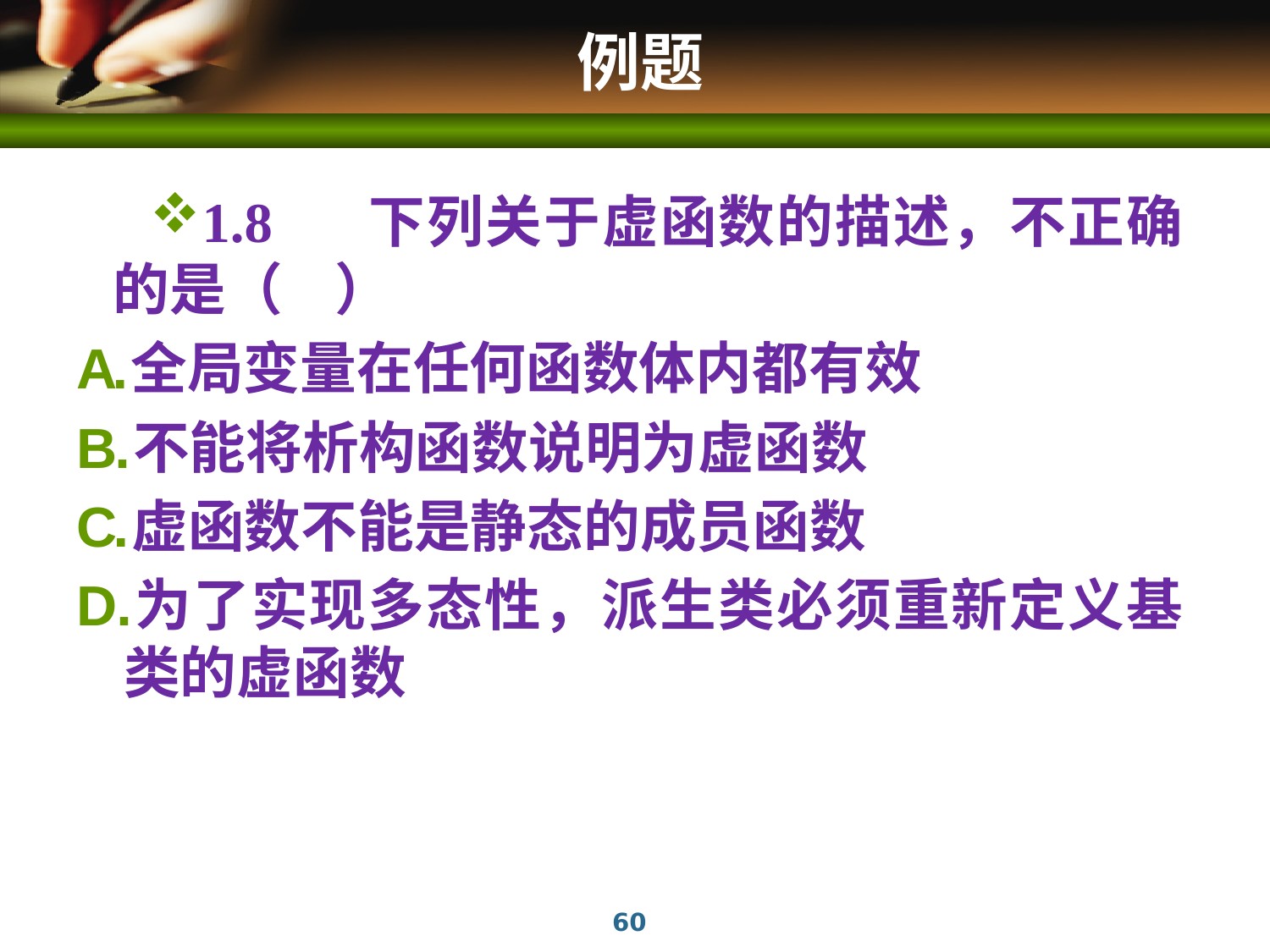

# 例题
1.8	下列关于虚函数的描述，不正确的是（    ）
全局变量在任何函数体内都有效
不能将析构函数说明为虚函数
虚函数不能是静态的成员函数
为了实现多态性，派生类必须重新定义基类的虚函数

60